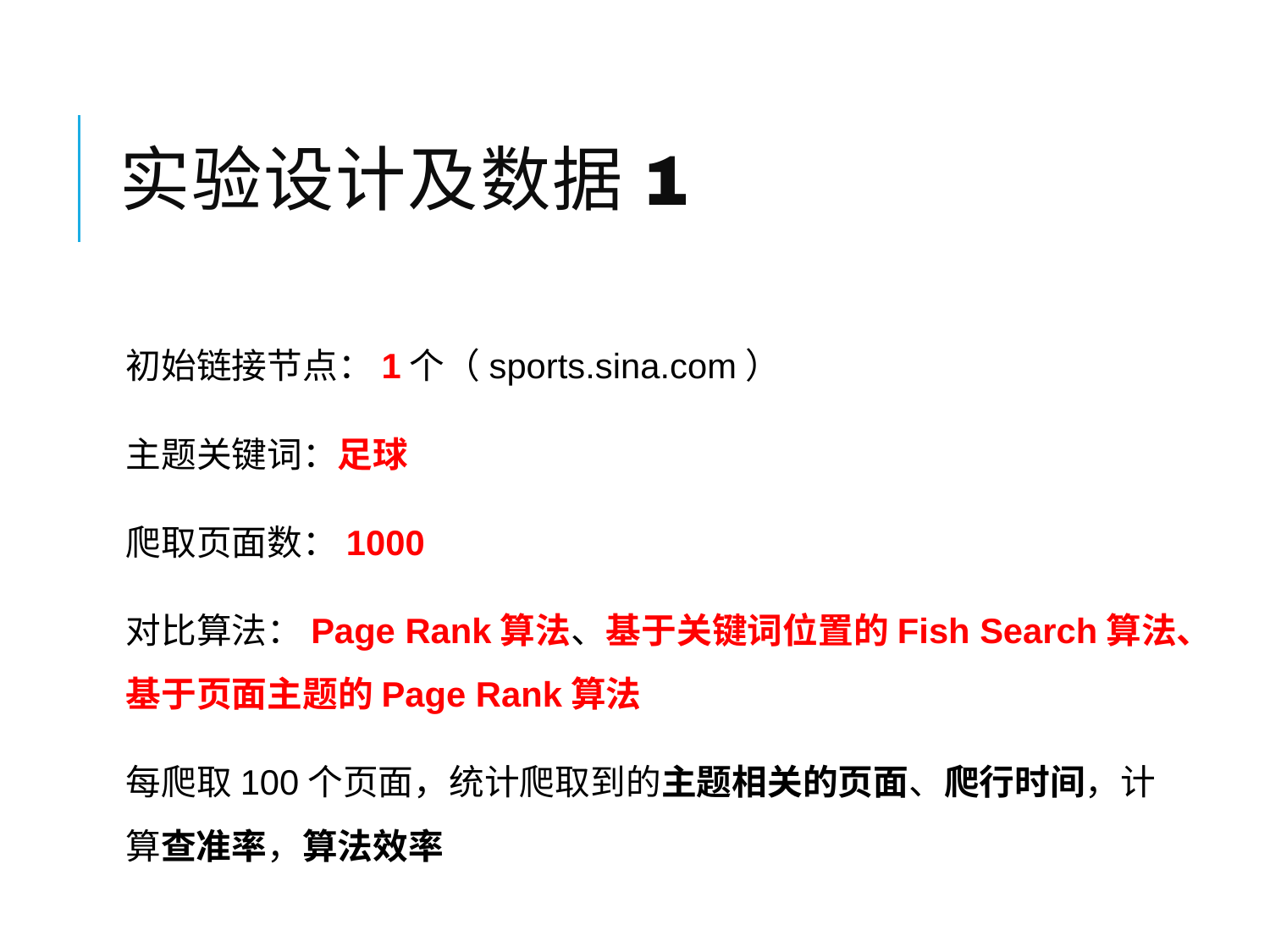

# 实验设计及数据1
初始链接节点：1个（sports.sina.com）
主题关键词：足球
爬取页面数：1000
对比算法：Page Rank算法、基于关键词位置的Fish Search算法、基于页面主题的Page Rank算法
每爬取100个页面，统计爬取到的主题相关的页面、爬行时间，计算查准率，算法效率